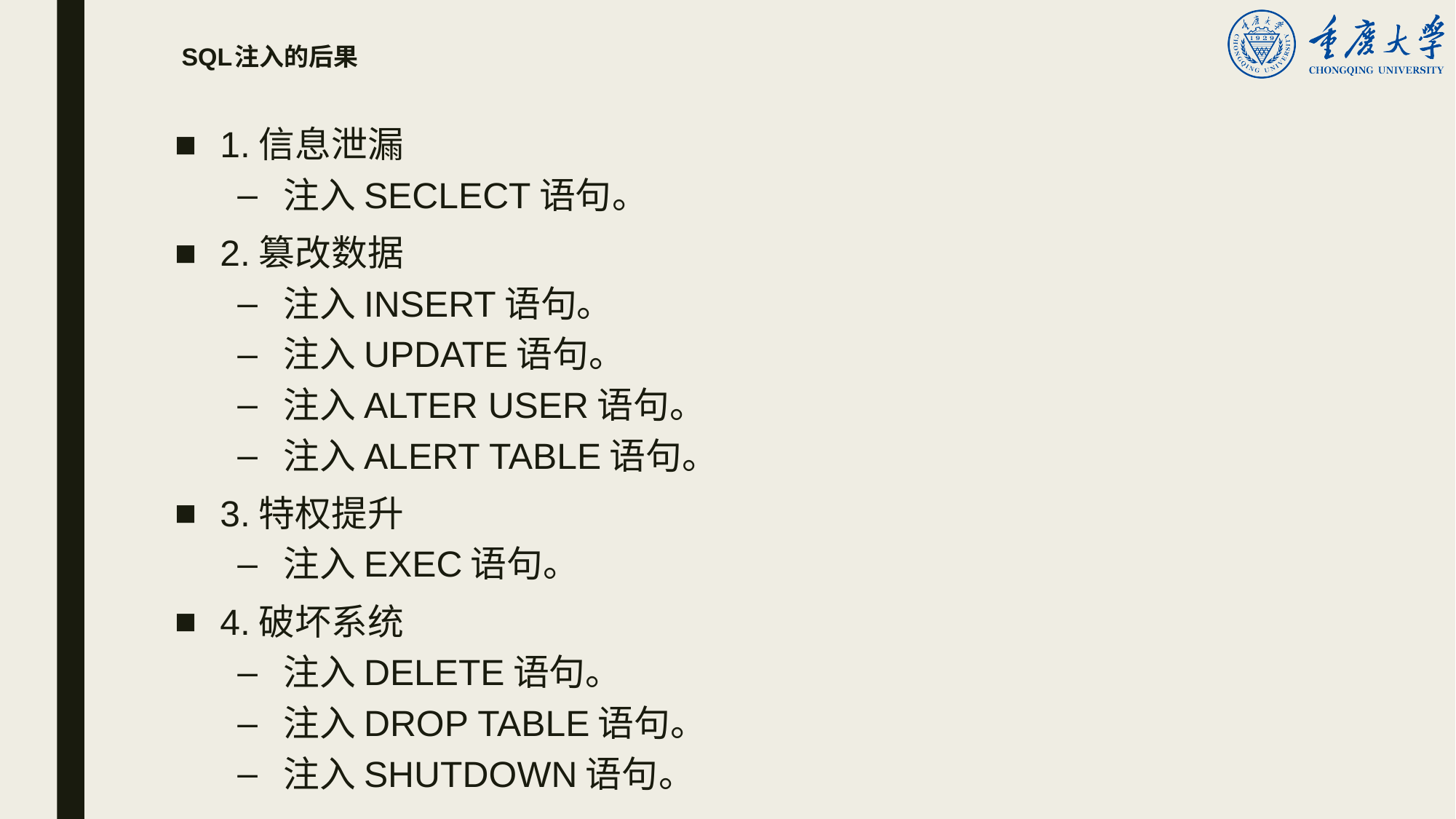

# SQL注入的后果
1.信息泄漏
注入SECLECT语句。
2.篡改数据
注入INSERT语句。
注入UPDATE语句。
注入ALTER USER语句。
注入ALERT TABLE语句。
3.特权提升
注入EXEC语句。
4.破坏系统
注入DELETE语句。
注入DROP TABLE语句。
注入SHUTDOWN语句。